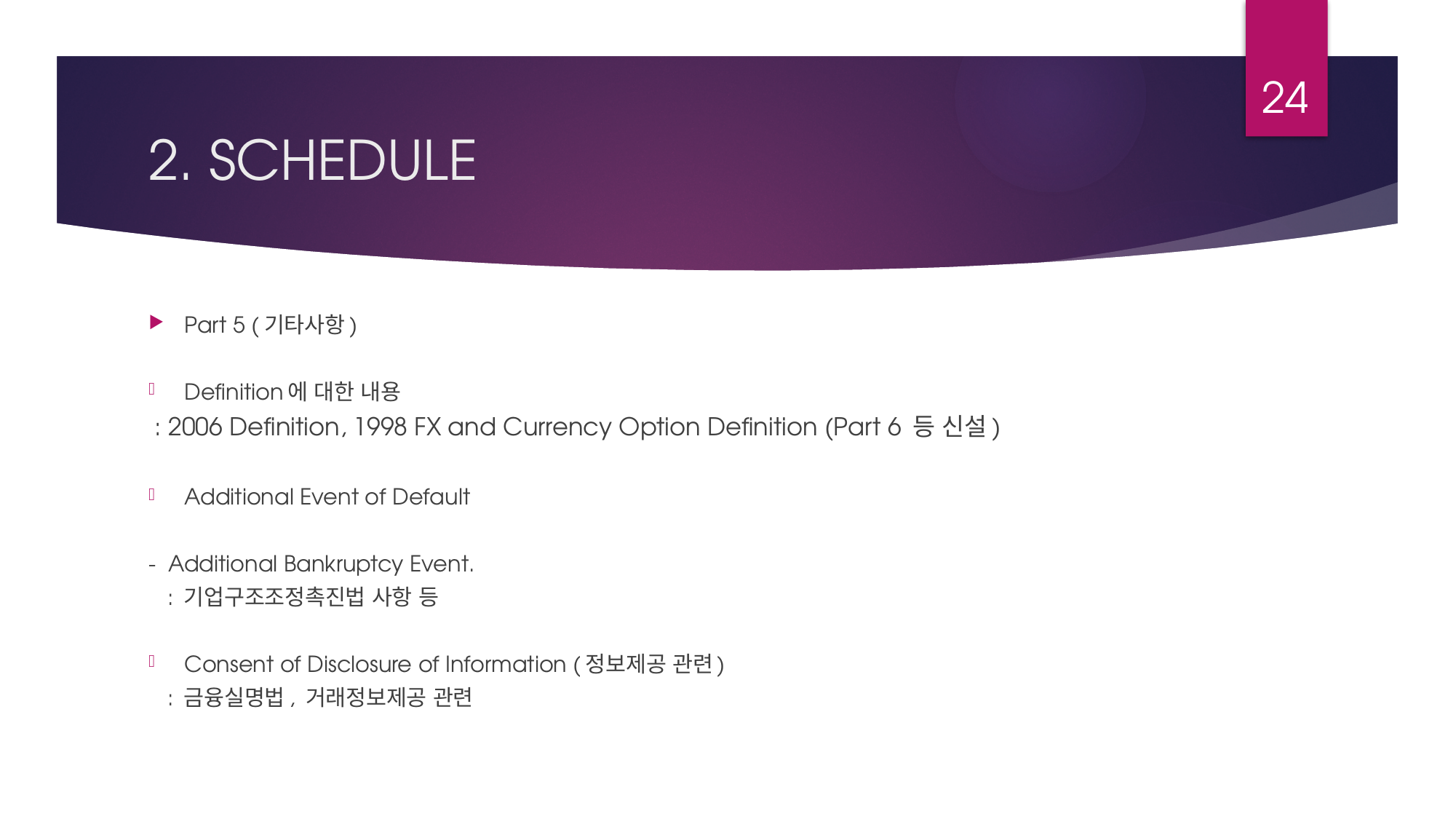

24
# 2. SCHEDULE
Part 5 (기타사항)

Definition에 대한 내용
 : 2006 Definition, 1998 FX and Currency Option Definition (Part 6 등 신설)

Additional Event of Default

-  Additional Bankruptcy Event.
   : 기업구조조정촉진법 사항 등

Consent of Disclosure of Information (정보제공 관련)
   : 금융실명법, 거래정보제공 관련